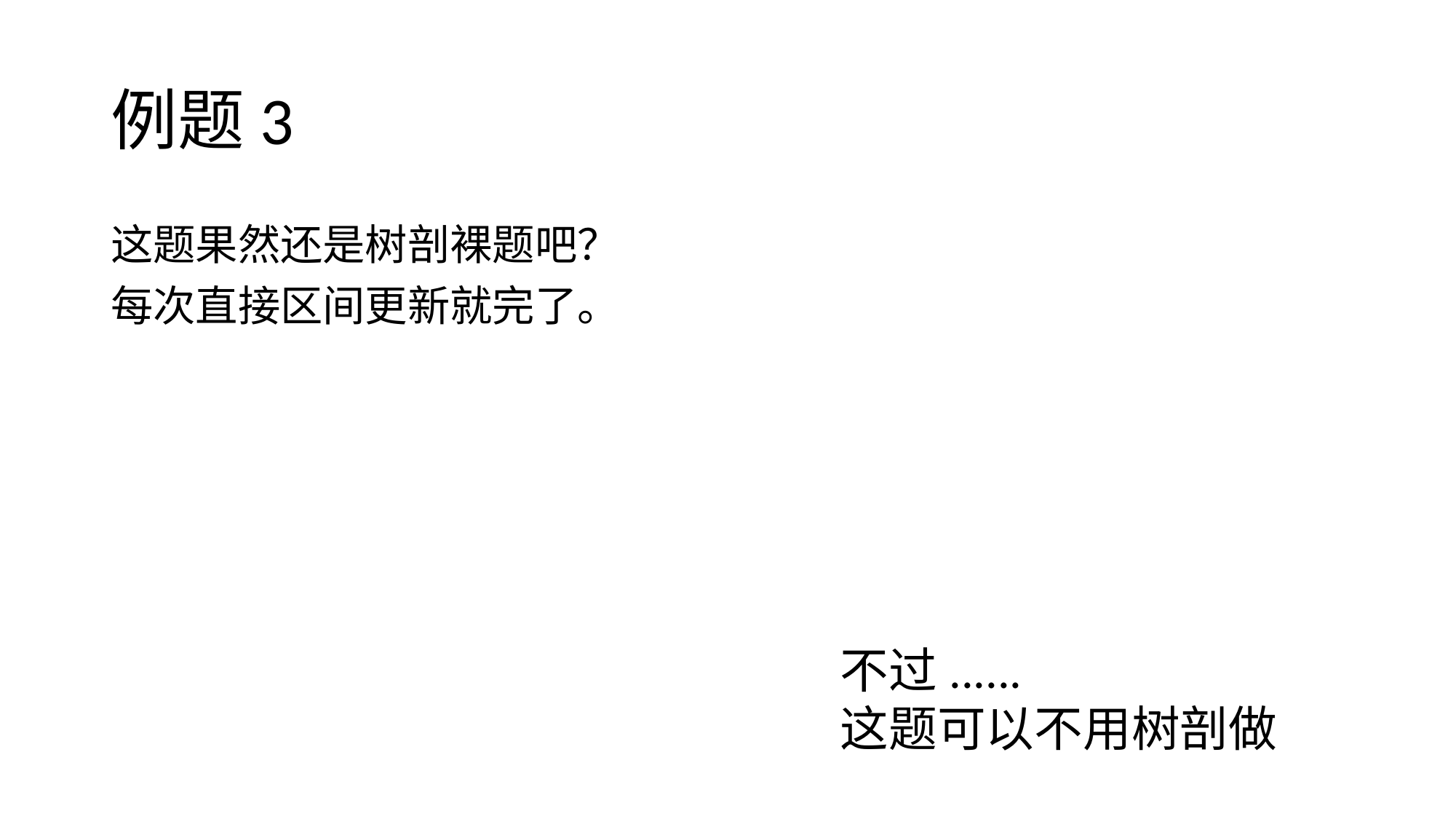

# 例题3
这题果然还是树剖裸题吧？
每次直接区间更新就完了。
不过......
这题可以不用树剖做